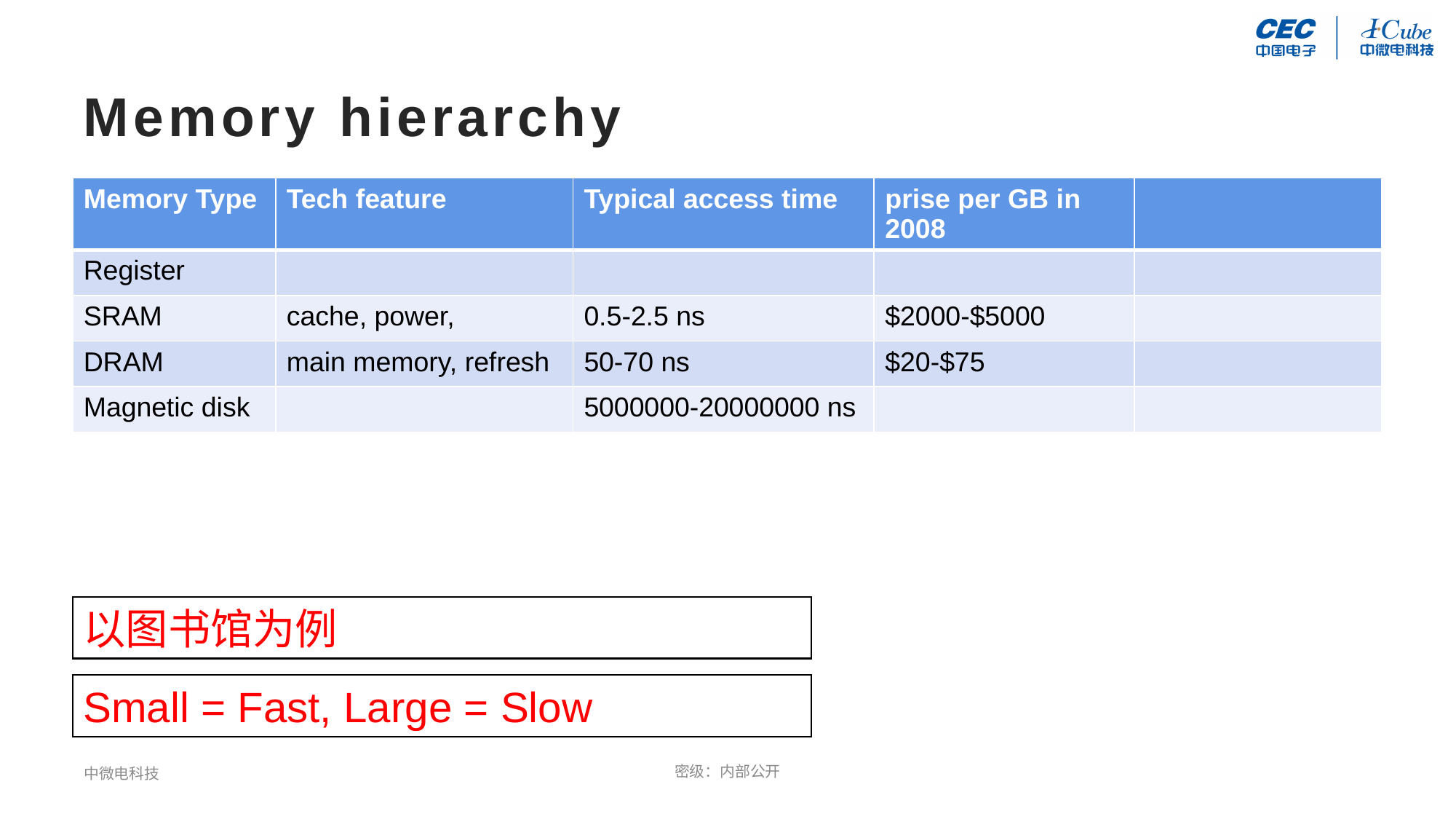

# Memory hierarchy
| Memory Type | Tech feature | Typical access time | prise per GB in 2008 |  |
| --- | --- | --- | --- | --- |
| Register |  |  |  |  |
| SRAM | cache, power, | 0.5-2.5 ns | $2000-$5000 |  |
| DRAM | main memory, refresh | 50-70 ns | $20-$75 |  |
| Magnetic disk |  | 5000000-20000000 ns |  |  |
以图书馆为例
Small = Fast, Large = Slow
中微电科技
密级：内部公开
17